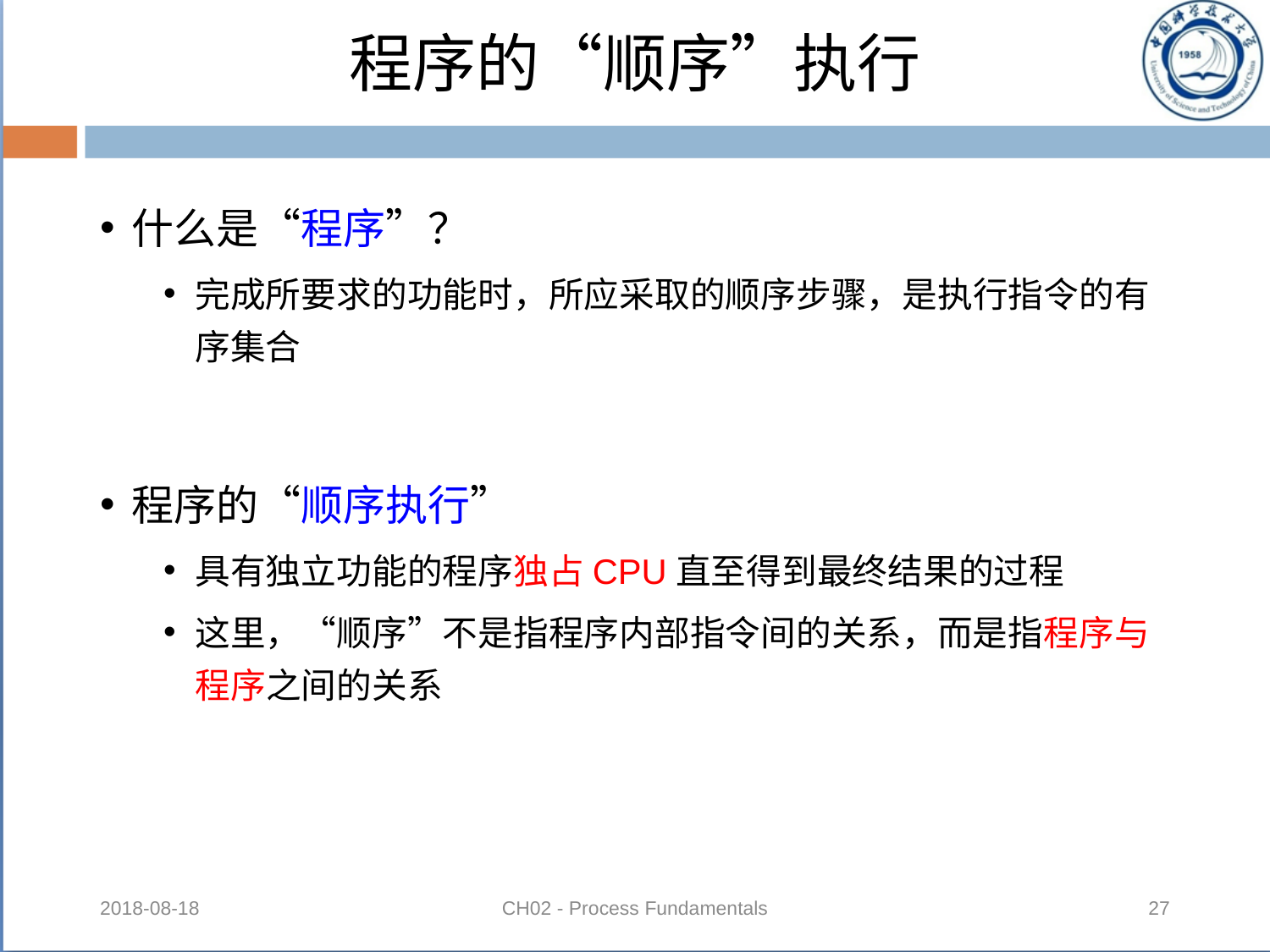

# 程序的“顺序”执行
什么是“程序”？
完成所要求的功能时，所应采取的顺序步骤，是执行指令的有序集合

程序的“顺序执行”
具有独立功能的程序独占CPU直至得到最终结果的过程
这里，“顺序”不是指程序内部指令间的关系，而是指程序与程序之间的关系

2018-08-18
CH02 - Process Fundamentals
27